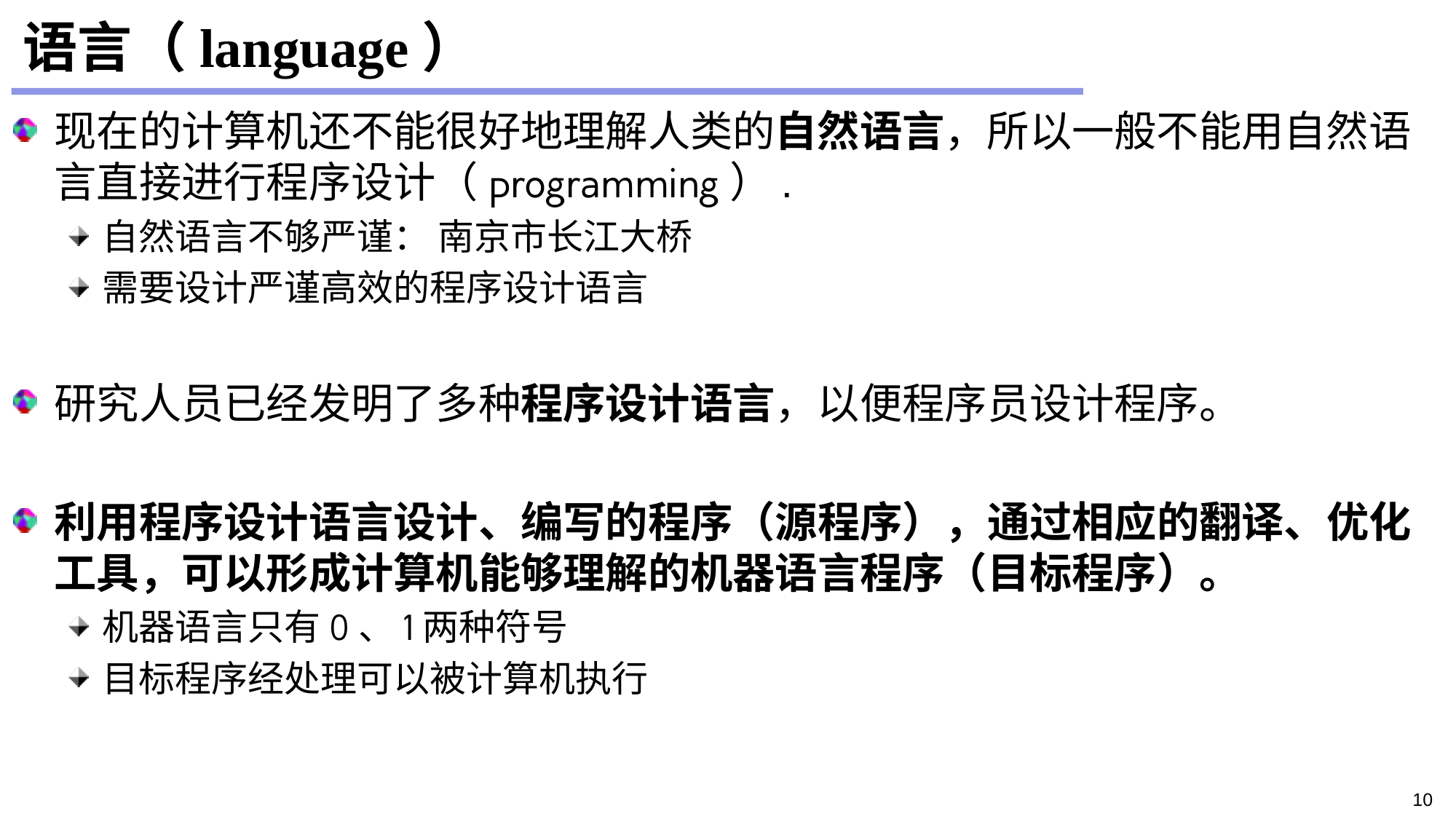

# 语言（language）
现在的计算机还不能很好地理解人类的自然语言，所以一般不能用自然语言直接进行程序设计（programming）.
自然语言不够严谨： 南京市长江大桥
需要设计严谨高效的程序设计语言

研究人员已经发明了多种程序设计语言，以便程序员设计程序。

利用程序设计语言设计、编写的程序（源程序），通过相应的翻译、优化工具，可以形成计算机能够理解的机器语言程序（目标程序）。
机器语言只有0、1两种符号
目标程序经处理可以被计算机执行
10